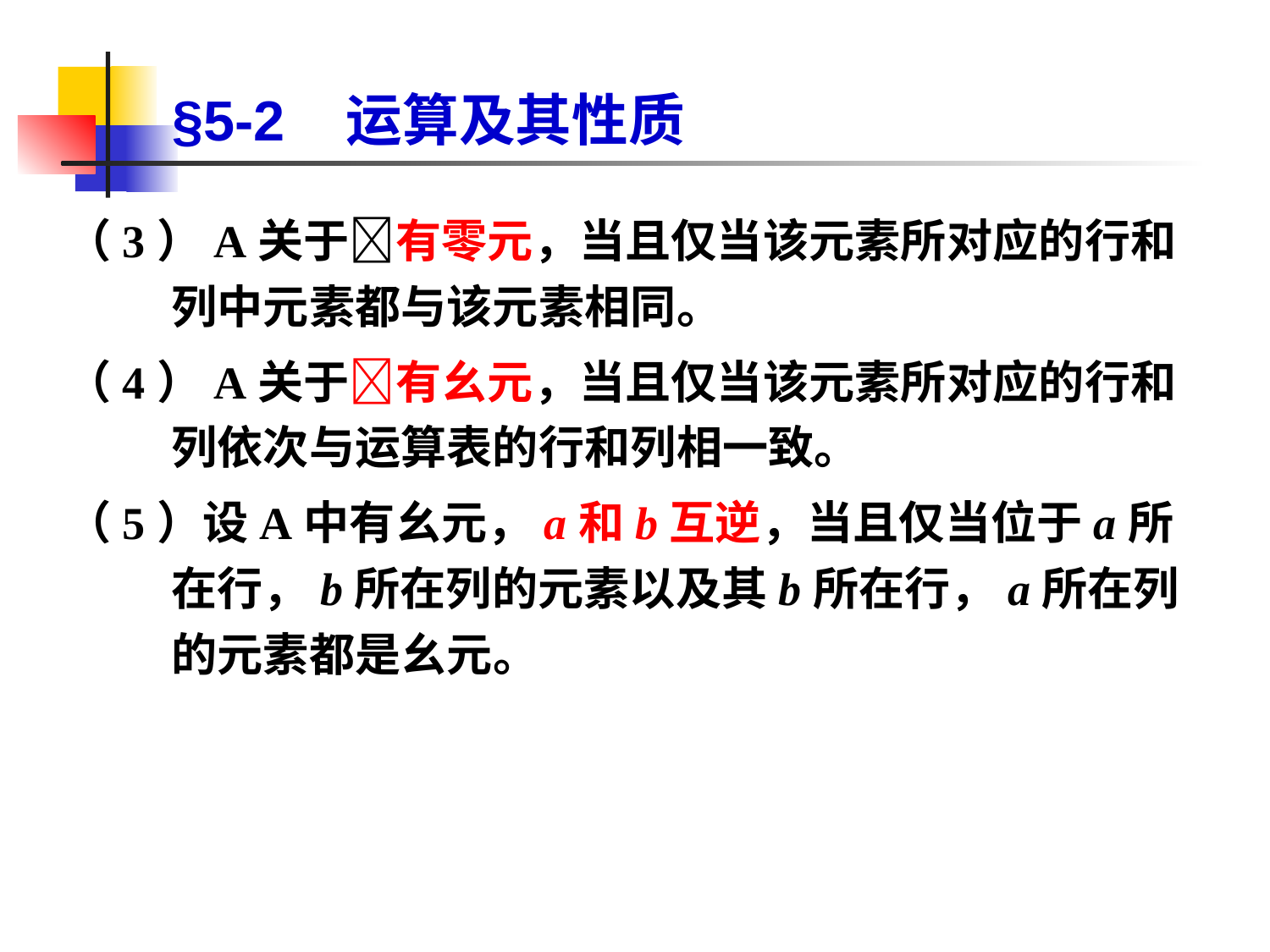

# §5-2   运算及其性质
（3）A关于∗有零元，当且仅当该元素所对应的行和列中元素都与该元素相同。
（4）A关于∗有幺元，当且仅当该元素所对应的行和列依次与运算表的行和列相一致。
（5）设A中有幺元，a和b互逆，当且仅当位于a所在行，b所在列的元素以及其b所在行，a所在列的元素都是幺元。

42